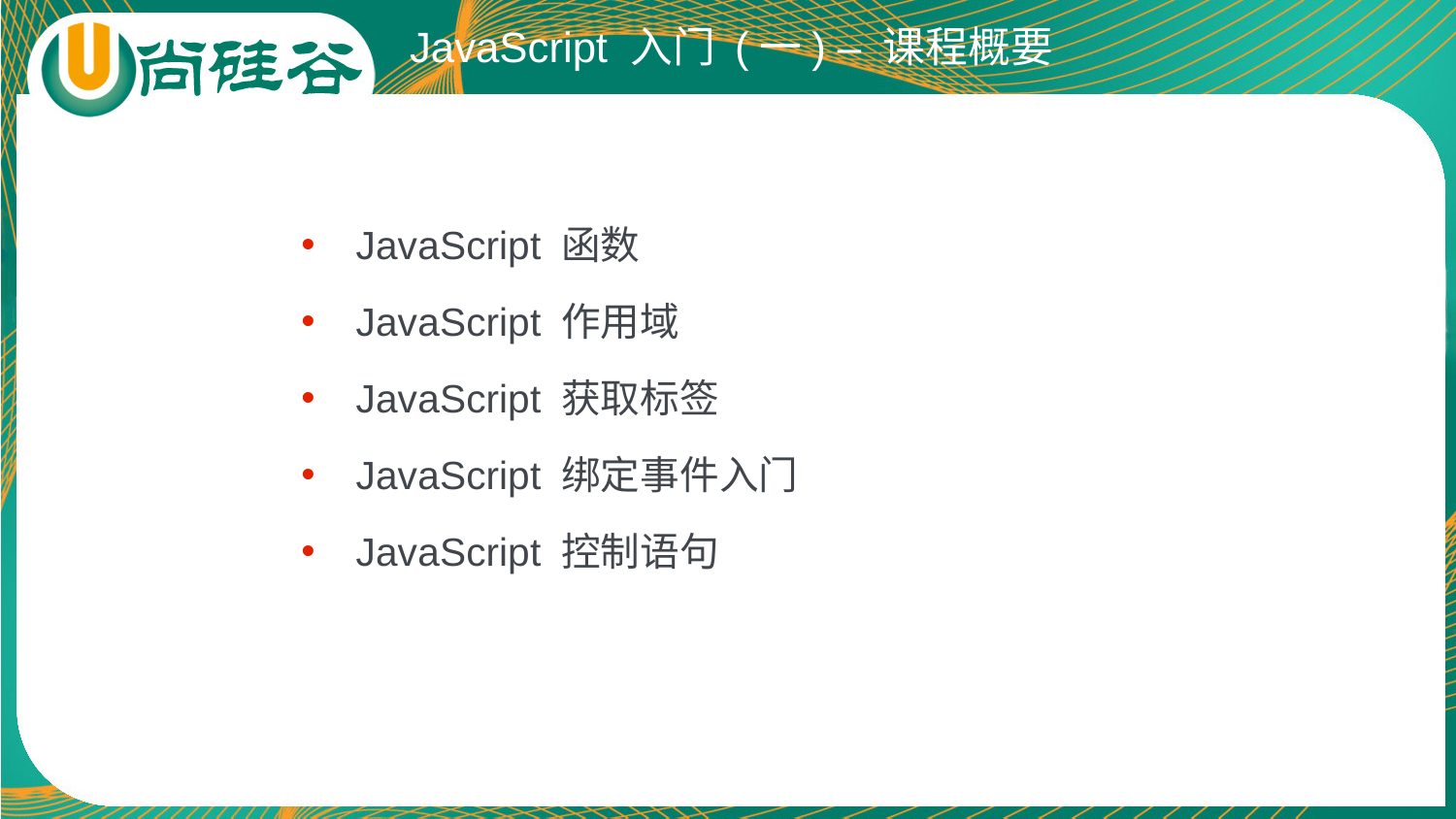

# JavaScript 入门 (一) – 课程概要
JavaScript 函数
JavaScript 作用域
JavaScript 获取标签
JavaScript 绑定事件入门
JavaScript 控制语句